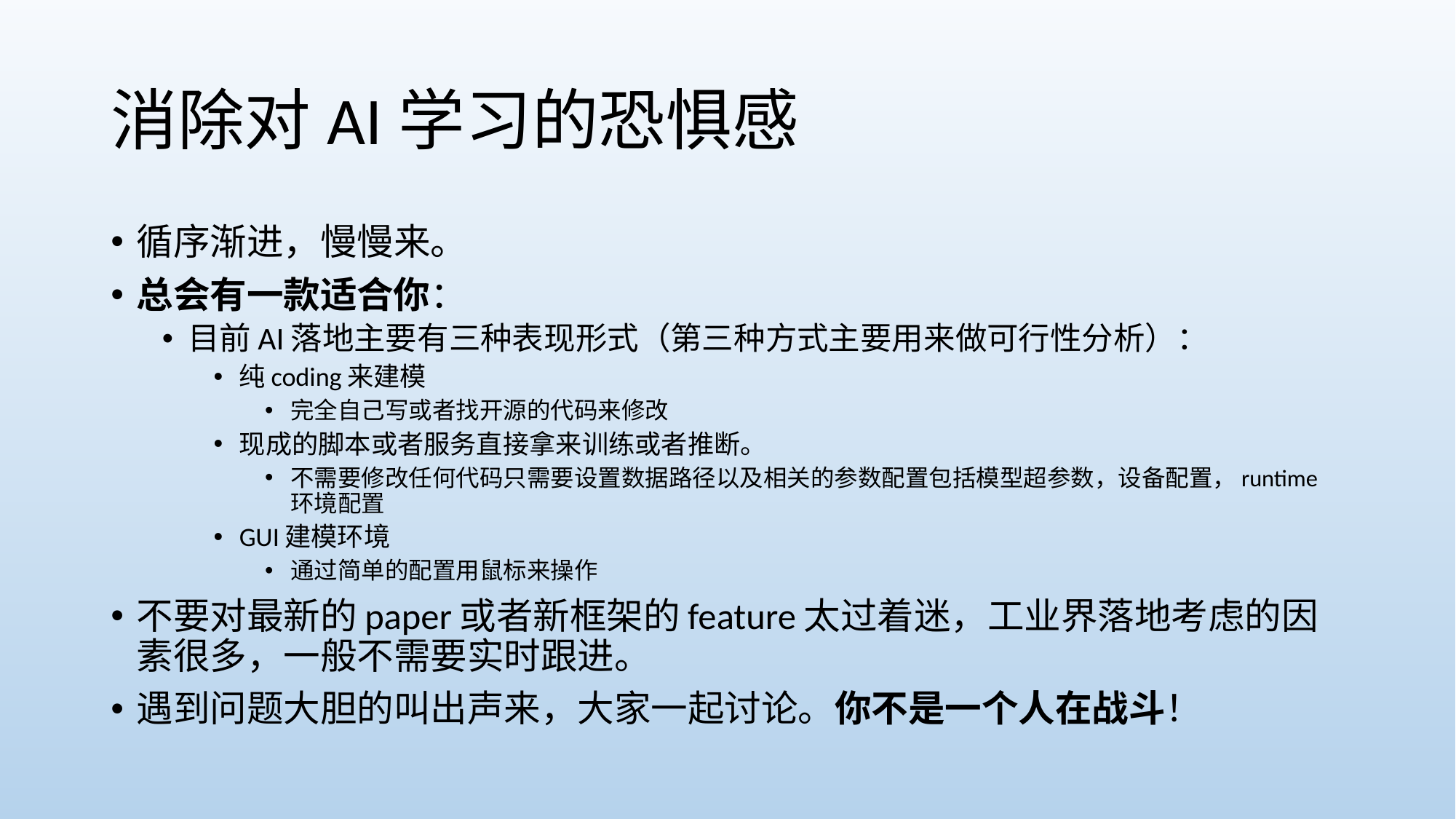

# 消除对AI学习的恐惧感
循序渐进，慢慢来。
总会有一款适合你：
目前AI落地主要有三种表现形式（第三种方式主要用来做可行性分析）：
纯coding来建模
完全自己写或者找开源的代码来修改
现成的脚本或者服务直接拿来训练或者推断。
不需要修改任何代码只需要设置数据路径以及相关的参数配置包括模型超参数，设备配置，runtime环境配置
GUI建模环境
通过简单的配置用鼠标来操作
不要对最新的paper或者新框架的feature太过着迷，工业界落地考虑的因素很多，一般不需要实时跟进。
遇到问题大胆的叫出声来，大家一起讨论。你不是一个人在战斗！